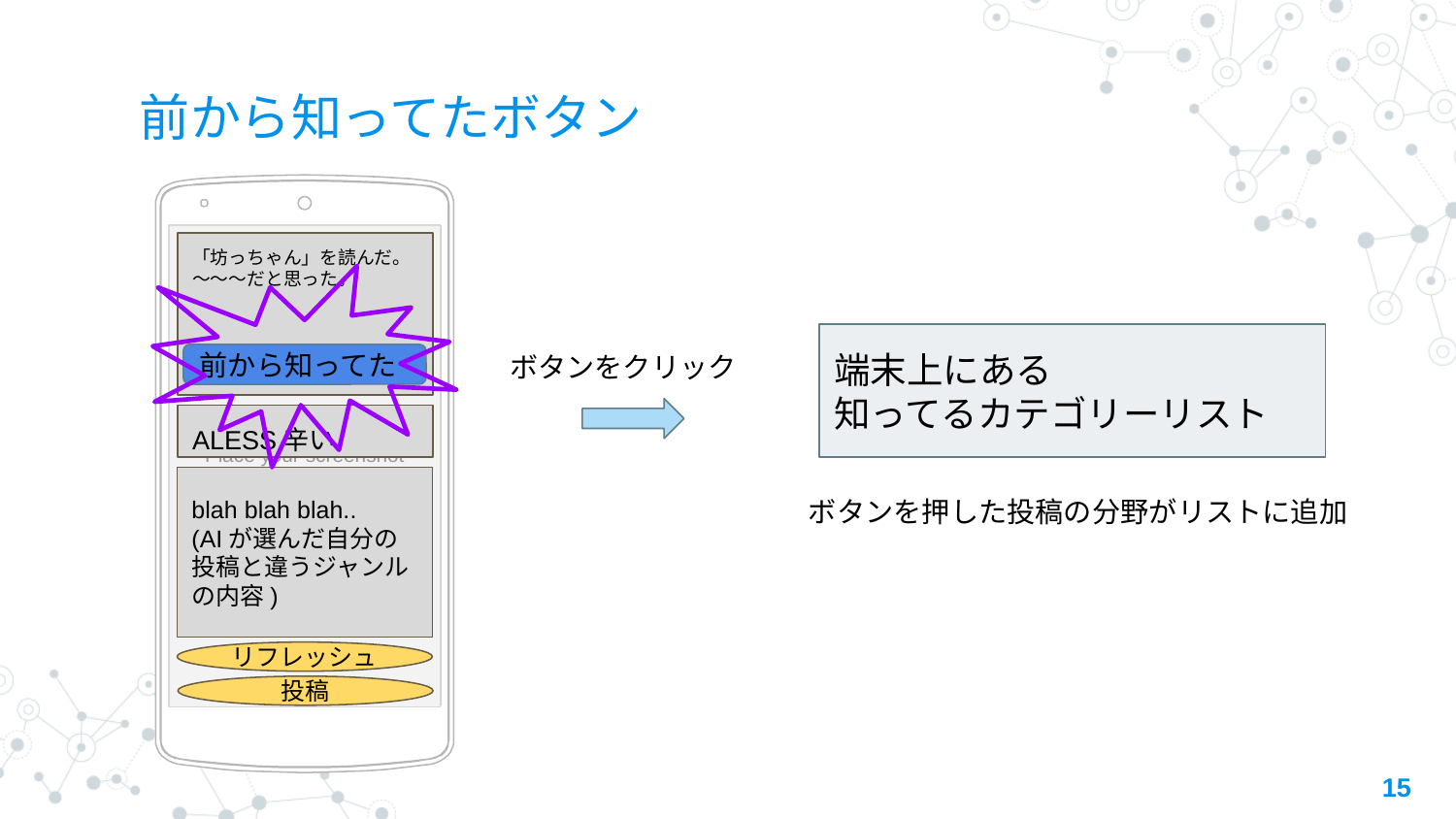

# 前から知ってたボタン

Place your screenshot here

「坊っちゃん」を読んだ。〜〜〜だと思った。

端末上にある
知ってるカテゴリーリスト
ボタンをクリック
前から知ってた

ALESS辛い
blah blah blah..
(AIが選んだ自分の投稿と違うジャンルの内容)
ボタンを押した投稿の分野がリストに追加
リフレッシュ
投稿
15